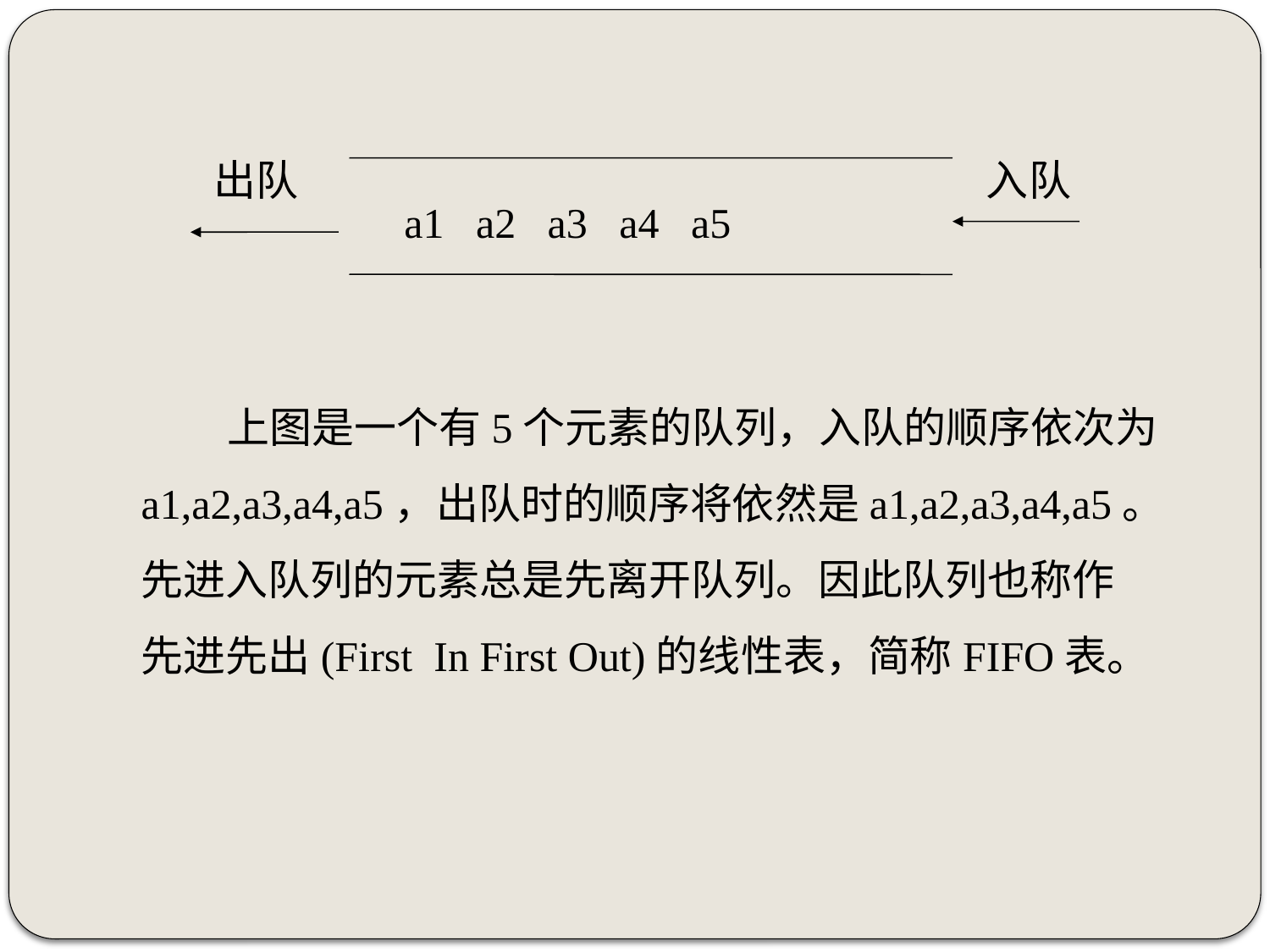

出队
入队

a1   a2   a3   a4   a5

        上图是一个有5个元素的队列，入队的顺序依次为
a1,a2,a3,a4,a5，出队时的顺序将依然是a1,a2,a3,a4,a5。
先进入队列的元素总是先离开队列。因此队列也称作
先进先出(First  In First Out)的线性表，简称FIFO表。